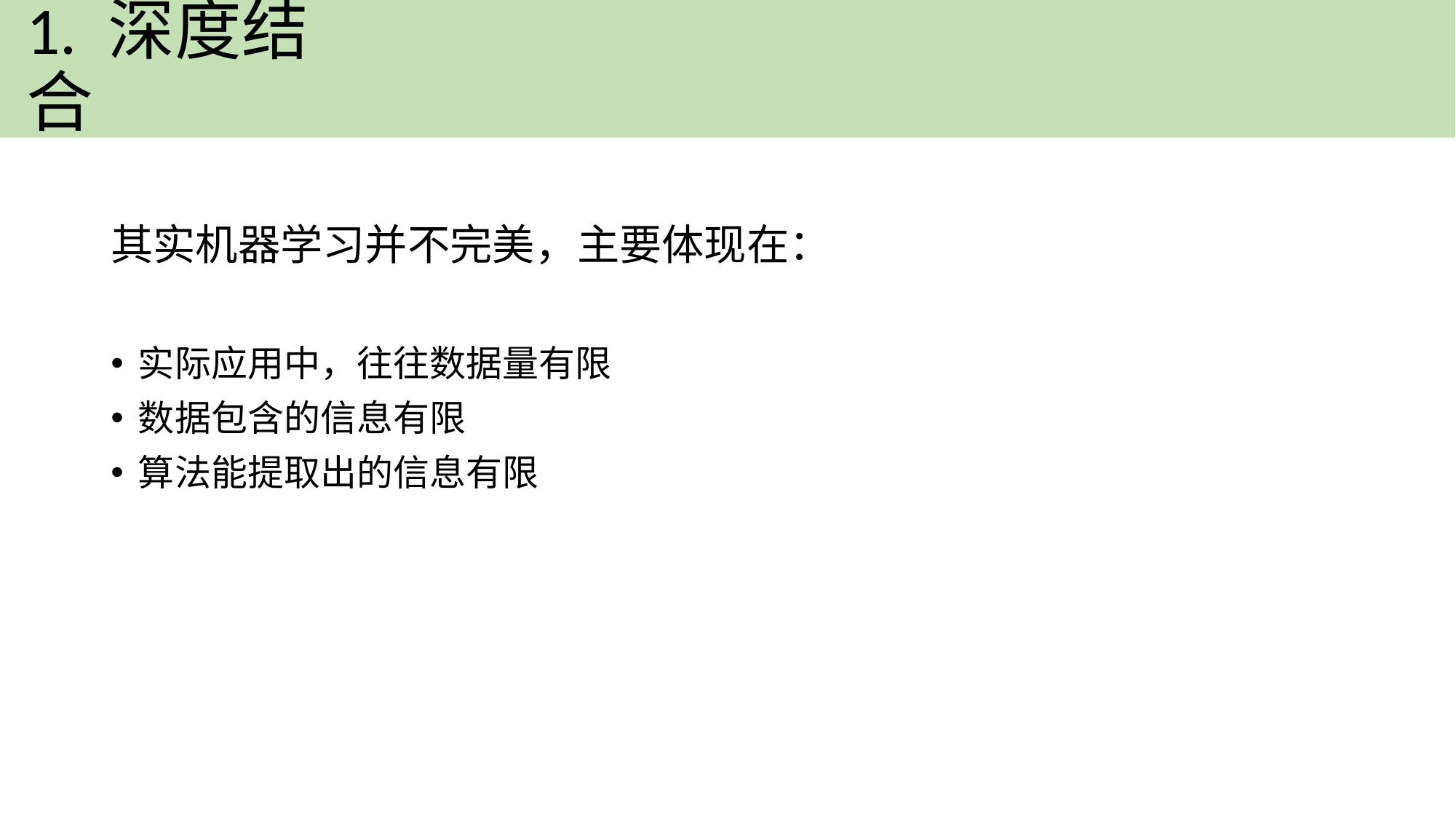

# 1. 深度结合
其实机器学习并不完美，主要体现在：

实际应用中，往往数据量有限
数据包含的信息有限
算法能提取出的信息有限